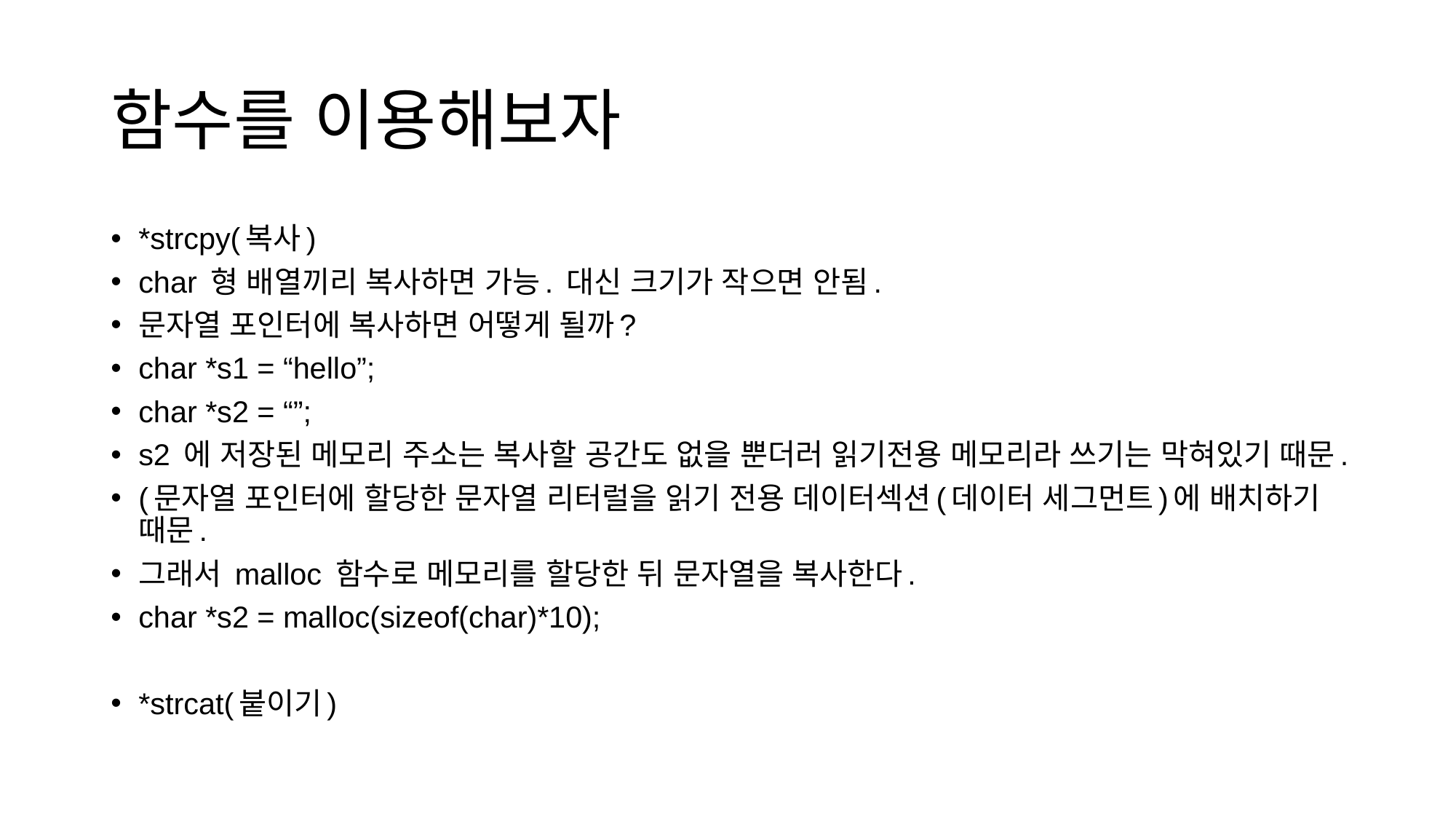

# 함수를 이용해보자
*strcpy(복사)
char 형 배열끼리 복사하면 가능. 대신 크기가 작으면 안됨.
문자열 포인터에 복사하면 어떻게 될까?
char *s1 = “hello”;
char *s2 = “”;
s2 에 저장된 메모리 주소는 복사할 공간도 없을 뿐더러 읽기전용 메모리라 쓰기는 막혀있기 때문.
(문자열 포인터에 할당한 문자열 리터럴을 읽기 전용 데이터섹션(데이터 세그먼트)에 배치하기 때문.
그래서 malloc 함수로 메모리를 할당한 뒤 문자열을 복사한다.
char *s2 = malloc(sizeof(char)*10);

*strcat(붙이기)